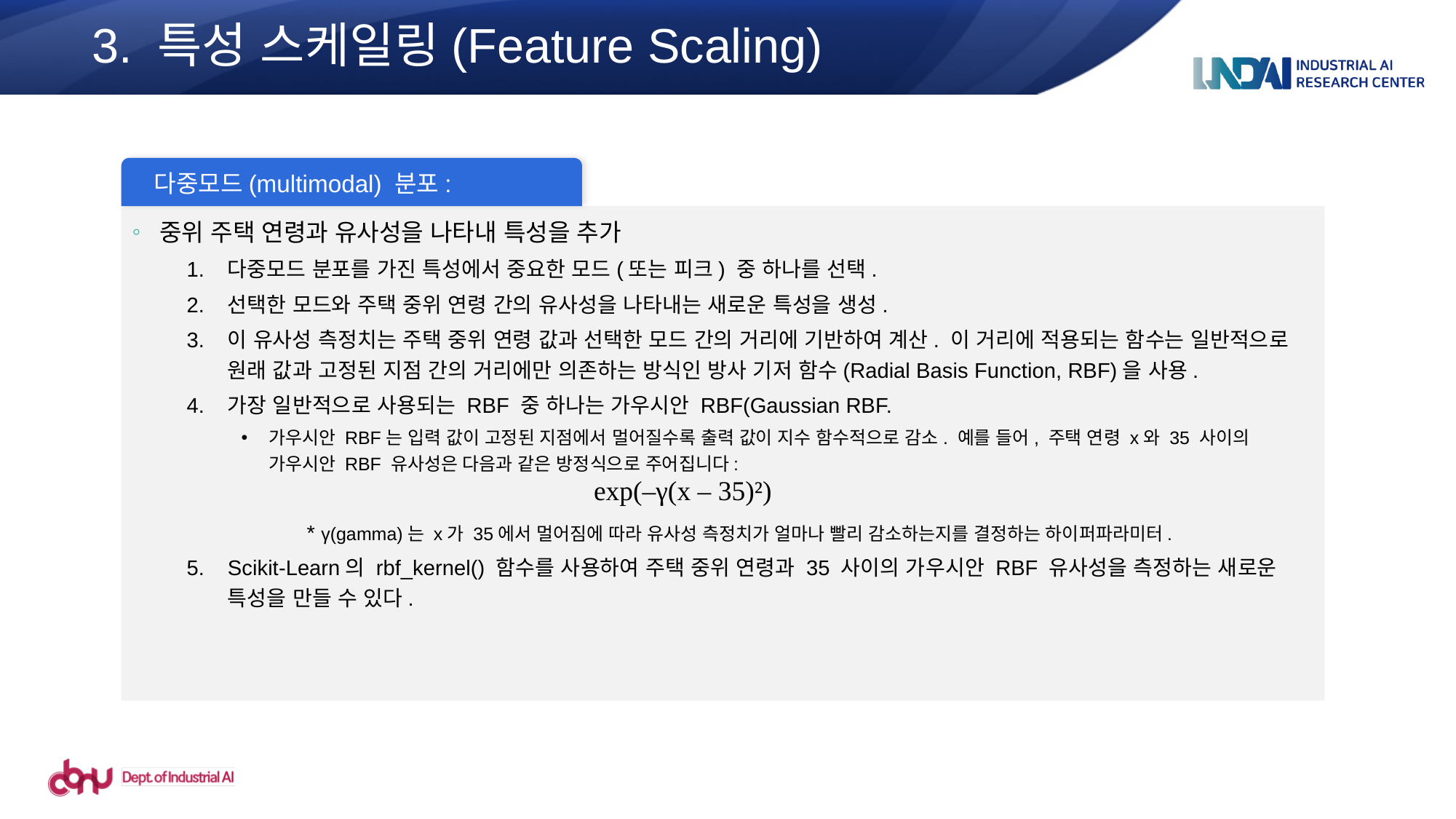

3. 특성 스케일링(Feature Scaling)
 다중모드(multimodal) 분포:
중위 주택 연령과 유사성을 나타내 특성을 추가
다중모드 분포를 가진 특성에서 중요한 모드(또는 피크) 중 하나를 선택.
선택한 모드와 주택 중위 연령 간의 유사성을 나타내는 새로운 특성을 생성.
이 유사성 측정치는 주택 중위 연령 값과 선택한 모드 간의 거리에 기반하여 계산. 이 거리에 적용되는 함수는 일반적으로 원래 값과 고정된 지점 간의 거리에만 의존하는 방식인 방사 기저 함수(Radial Basis Function, RBF)을 사용.
가장 일반적으로 사용되는 RBF 중 하나는 가우시안 RBF(Gaussian RBF.
가우시안 RBF는 입력 값이 고정된 지점에서 멀어질수록 출력 값이 지수 함수적으로 감소. 예를 들어, 주택 연령 x와 35 사이의 가우시안 RBF 유사성은 다음과 같은 방정식으로 주어집니다:

                    * γ(gamma)는 x가 35에서 멀어짐에 따라 유사성 측정치가 얼마나 빨리 감소하는지를 결정하는 하이퍼파라미터.
Scikit-Learn의 rbf_kernel() 함수를 사용하여 주택 중위 연령과 35 사이의 가우시안 RBF 유사성을 측정하는 새로운 특성을 만들 수 있다.
exp(–γ(x – 35)²)